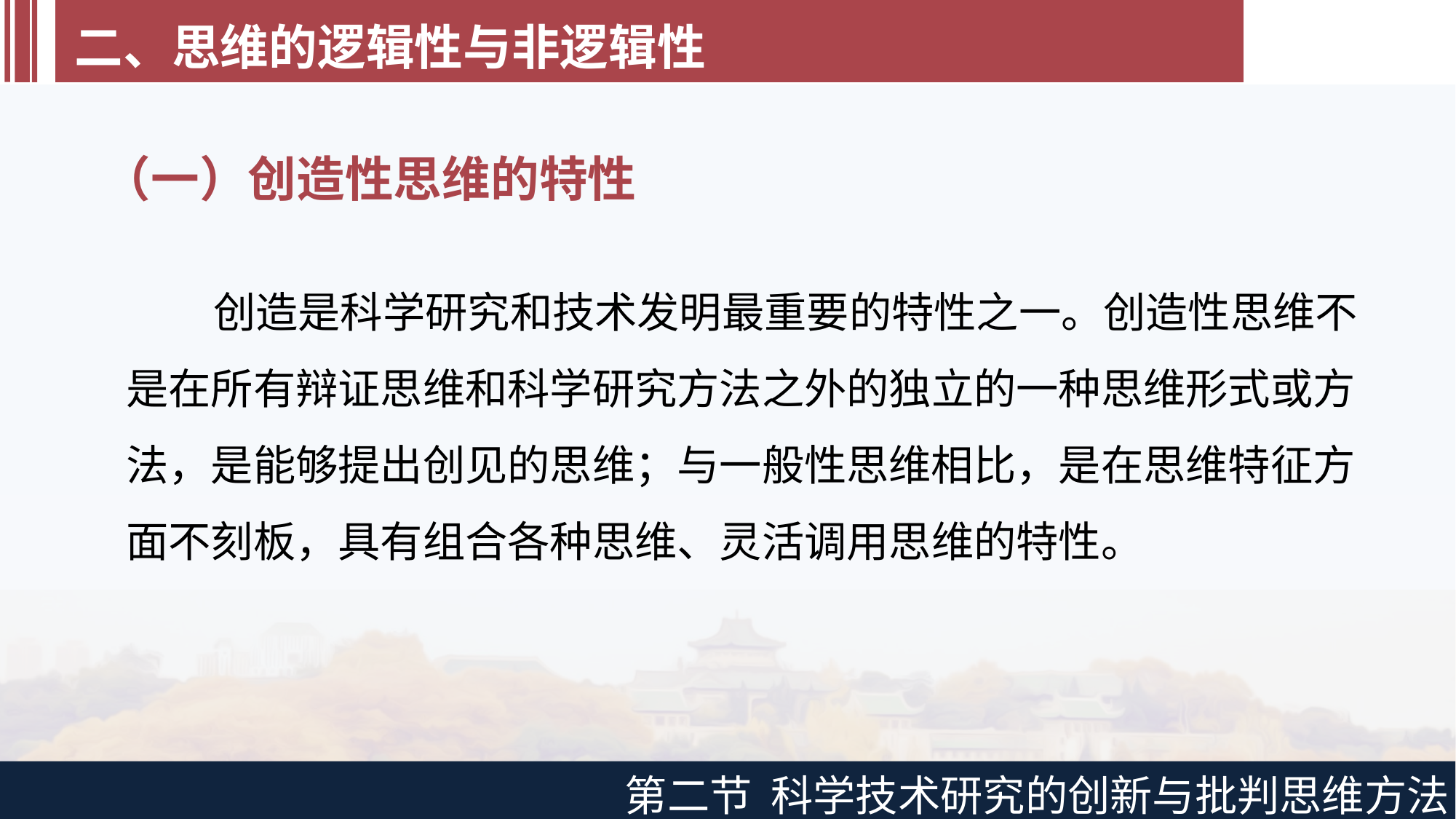

二、思维的逻辑性与非逻辑性
（一）创造性思维的特性
创造是科学研究和技术发明最重要的特性之一。创造性思维不是在所有辩证思维和科学研究方法之外的独立的一种思维形式或方法，是能够提出创见的思维；与一般性思维相比，是在思维特征方面不刻板，具有组合各种思维、灵活调用思维的特性。

第二节  科学技术研究的创新与批判思维方法